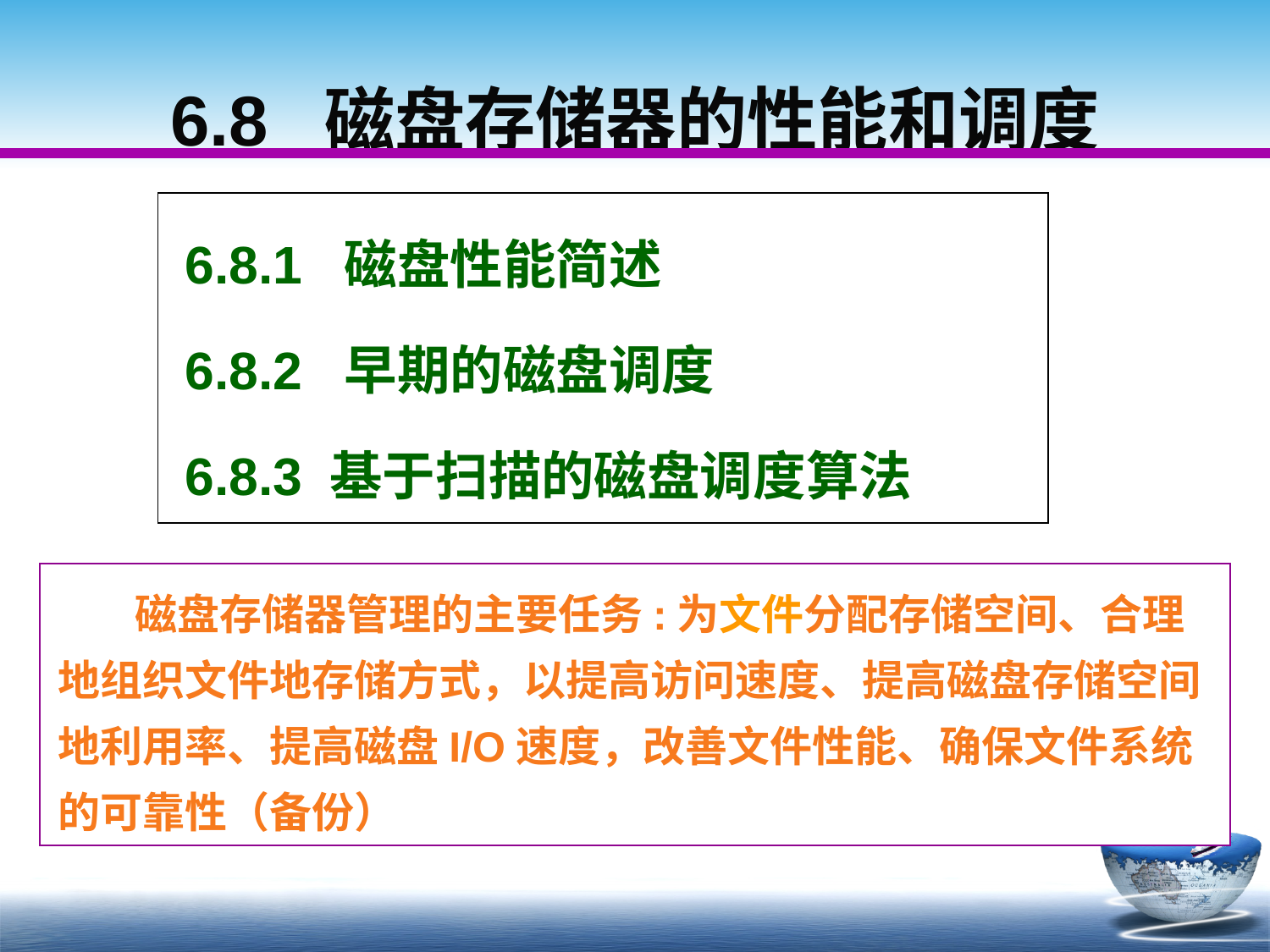

# 6.8  磁盘存储器的性能和调度

 6.8.1  磁盘性能简述
 6.8.2  早期的磁盘调度
 6.8.3 基于扫描的磁盘调度算法

       磁盘存储器管理的主要任务:为文件分配存储空间、合理地组织文件地存储方式，以提高访问速度、提高磁盘存储空间地利用率、提高磁盘I/O速度，改善文件性能、确保文件系统的可靠性（备份）